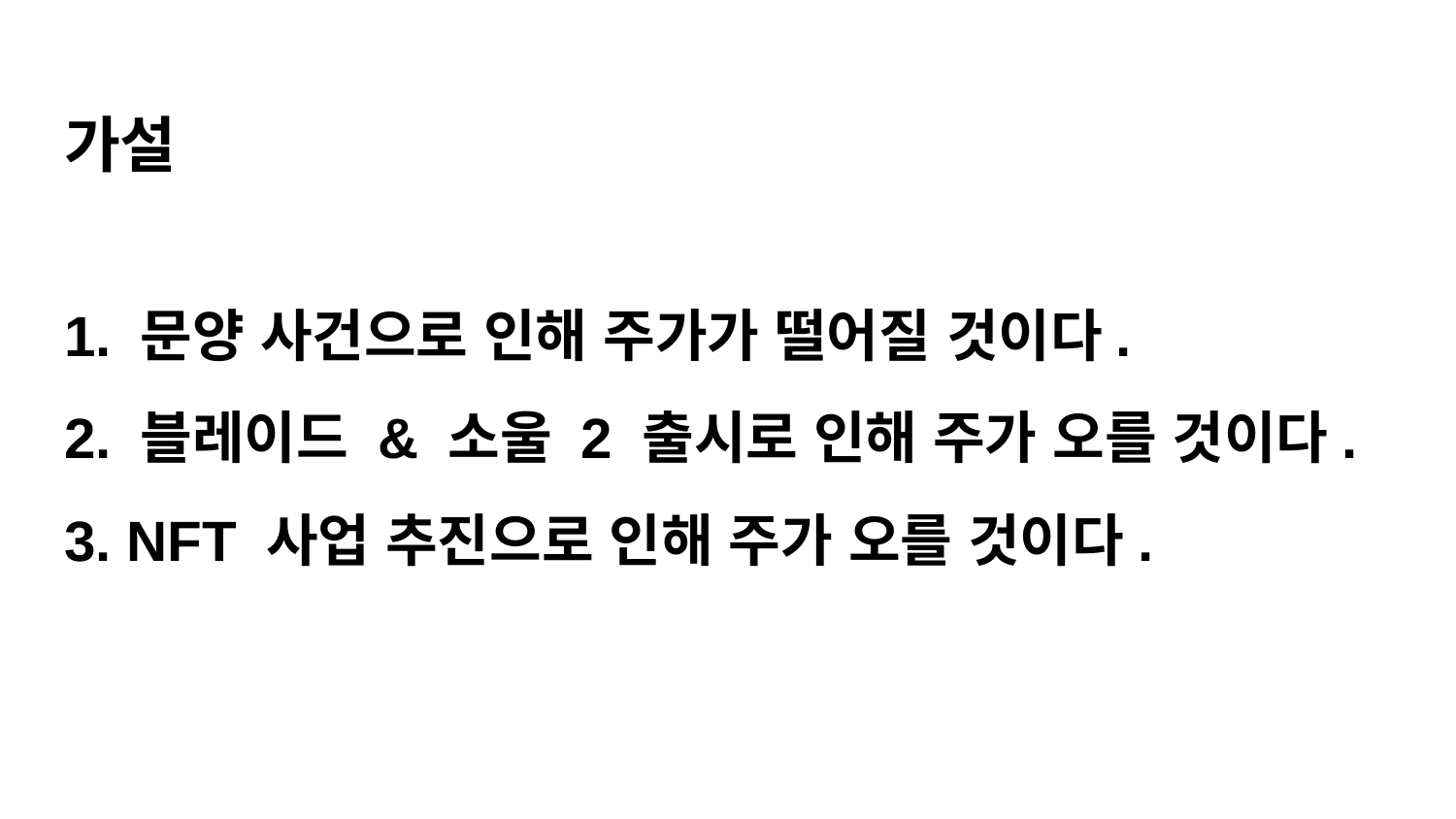

# 가설

1. 문양 사건으로 인해 주가가 떨어질 것이다.
2. 블레이드 & 소울 2 출시로 인해 주가 오를 것이다.
3. NFT 사업 추진으로 인해 주가 오를 것이다.